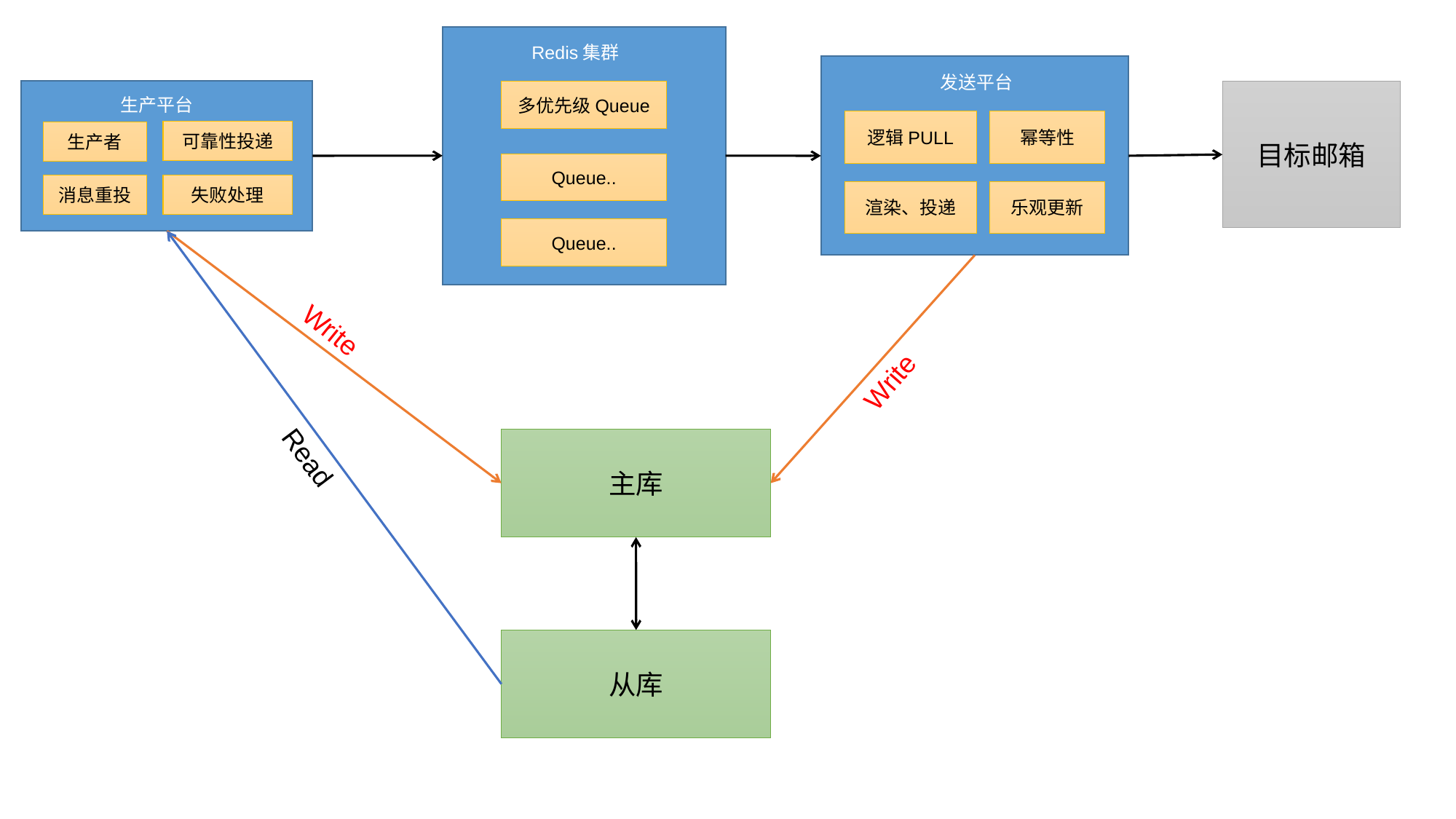

Redis集群
多优先级Queue
Queue..
Queue..

发送平台
逻辑PULL
幂等性
渲染、投递
乐观更新

生产平台
可靠性投递
生产者
消息重投
失败处理
目标邮箱
Write
Write
主库
Read
从库